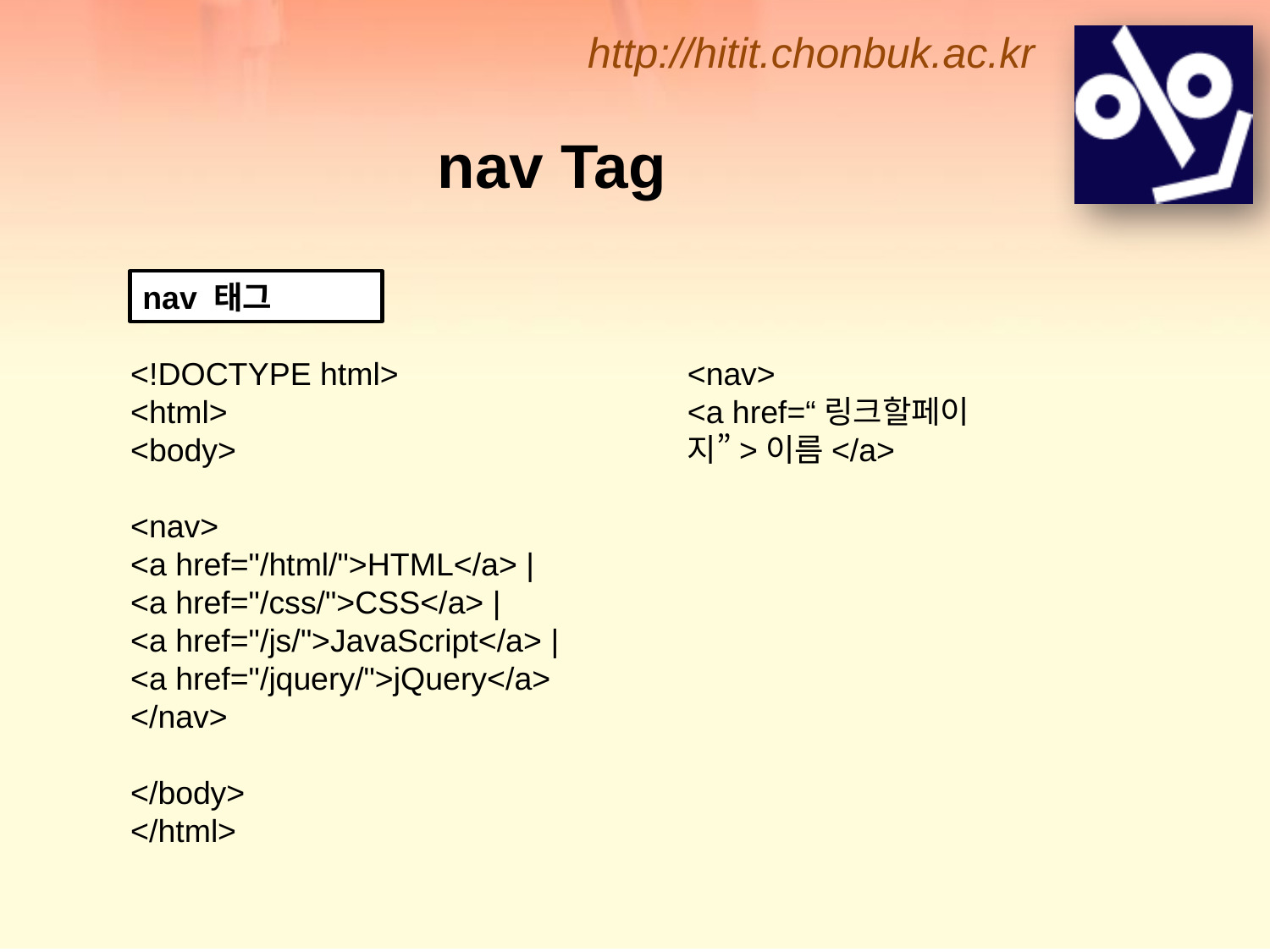

nav Tag
nav 태그
<!DOCTYPE html>
<html>
<body>

<nav>
<a href="/html/">HTML</a> |
<a href="/css/">CSS</a> |
<a href="/js/">JavaScript</a> |
<a href="/jquery/">jQuery</a>
</nav>

</body>
</html>
<nav>
<a href=“링크할페이지”>이름</a>